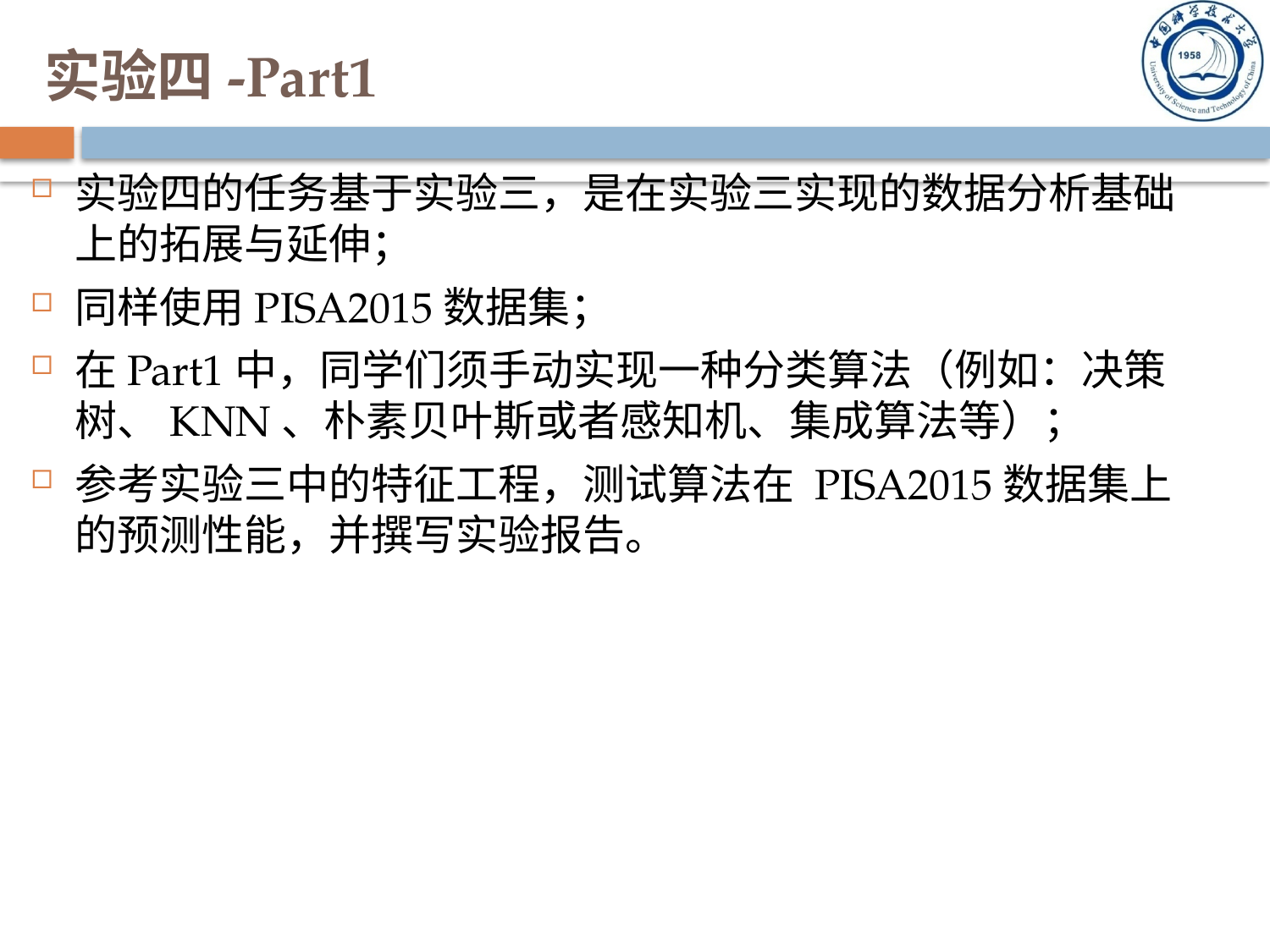

# 实验四-Part1
实验四的任务基于实验三，是在实验三实现的数据分析基础上的拓展与延伸；
同样使用PISA2015数据集；
在Part1中，同学们须手动实现一种分类算法（例如：决策树、KNN、朴素贝叶斯或者感知机、集成算法等）；
参考实验三中的特征工程，测试算法在 PISA2015数据集上的预测性能，并撰写实验报告。